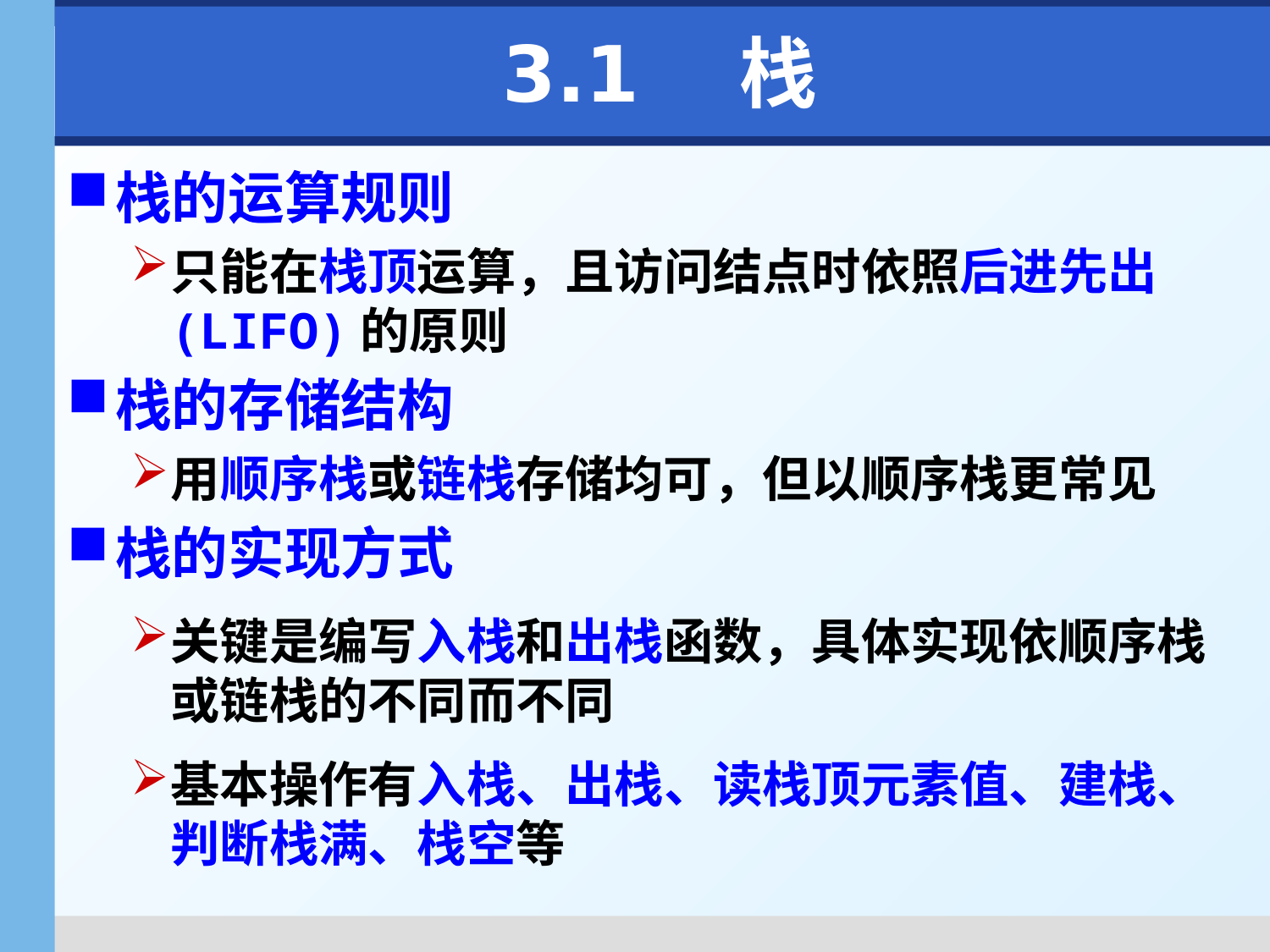

# 3.1   栈
栈的运算规则
只能在栈顶运算，且访问结点时依照后进先出(LIFO)的原则
栈的存储结构
用顺序栈或链栈存储均可，但以顺序栈更常见
栈的实现方式
关键是编写入栈和出栈函数，具体实现依顺序栈或链栈的不同而不同
基本操作有入栈、出栈、读栈顶元素值、建栈、判断栈满、栈空等